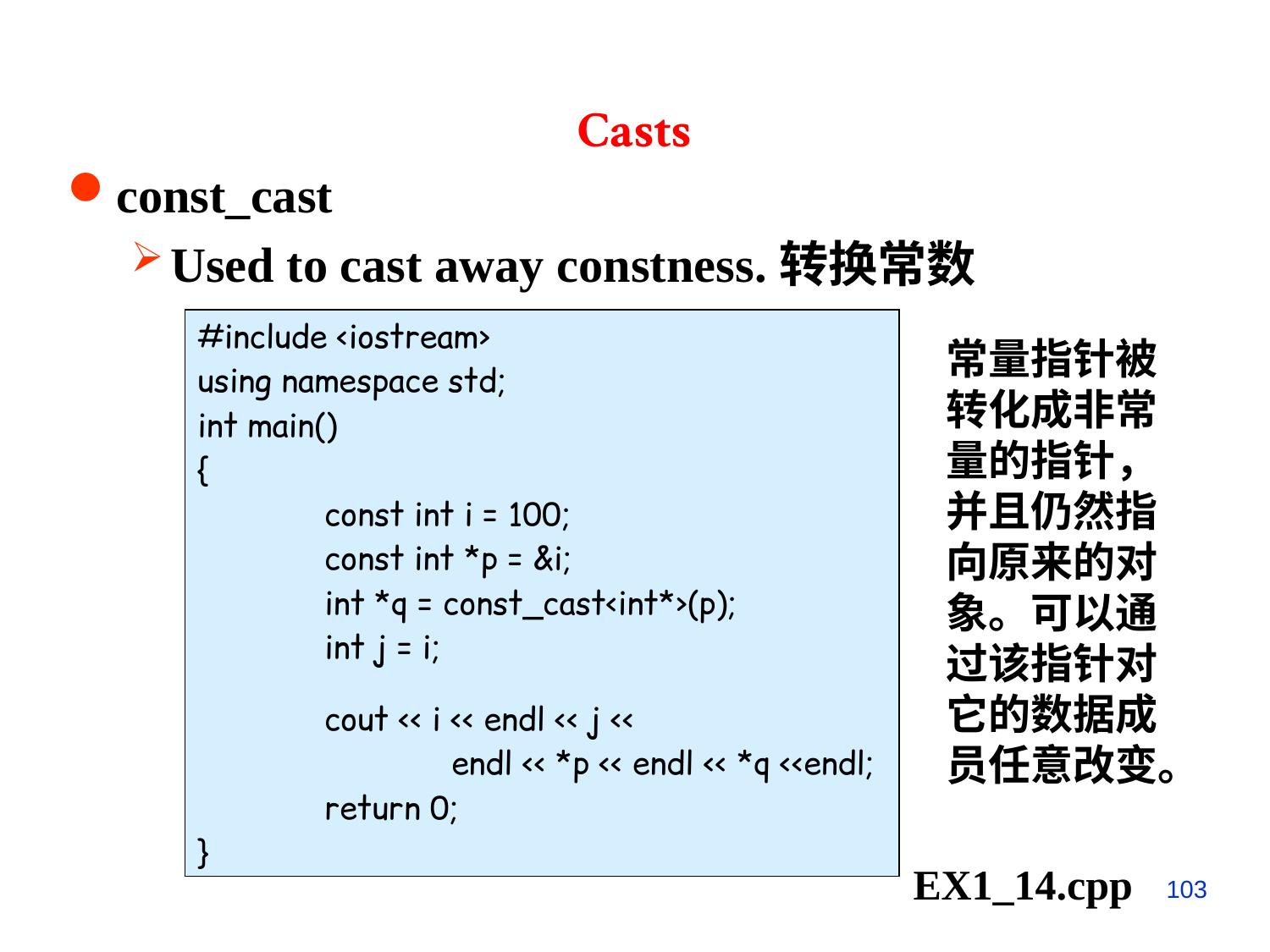

Casts
const_cast
Used to cast away constness.转换常数
#include <iostream>
using namespace std;
int main()
{
	const int i = 100;
	const int *p = &i;
	int *q = const_cast<int*>(p);
	int j = i;

	cout << i << endl << j <<
		endl << *p << endl << *q <<endl;
	return 0;
}
常量指针被转化成非常量的指针，并且仍然指向原来的对象。可以通过该指针对它的数据成员任意改变。
EX1_14.cpp
103